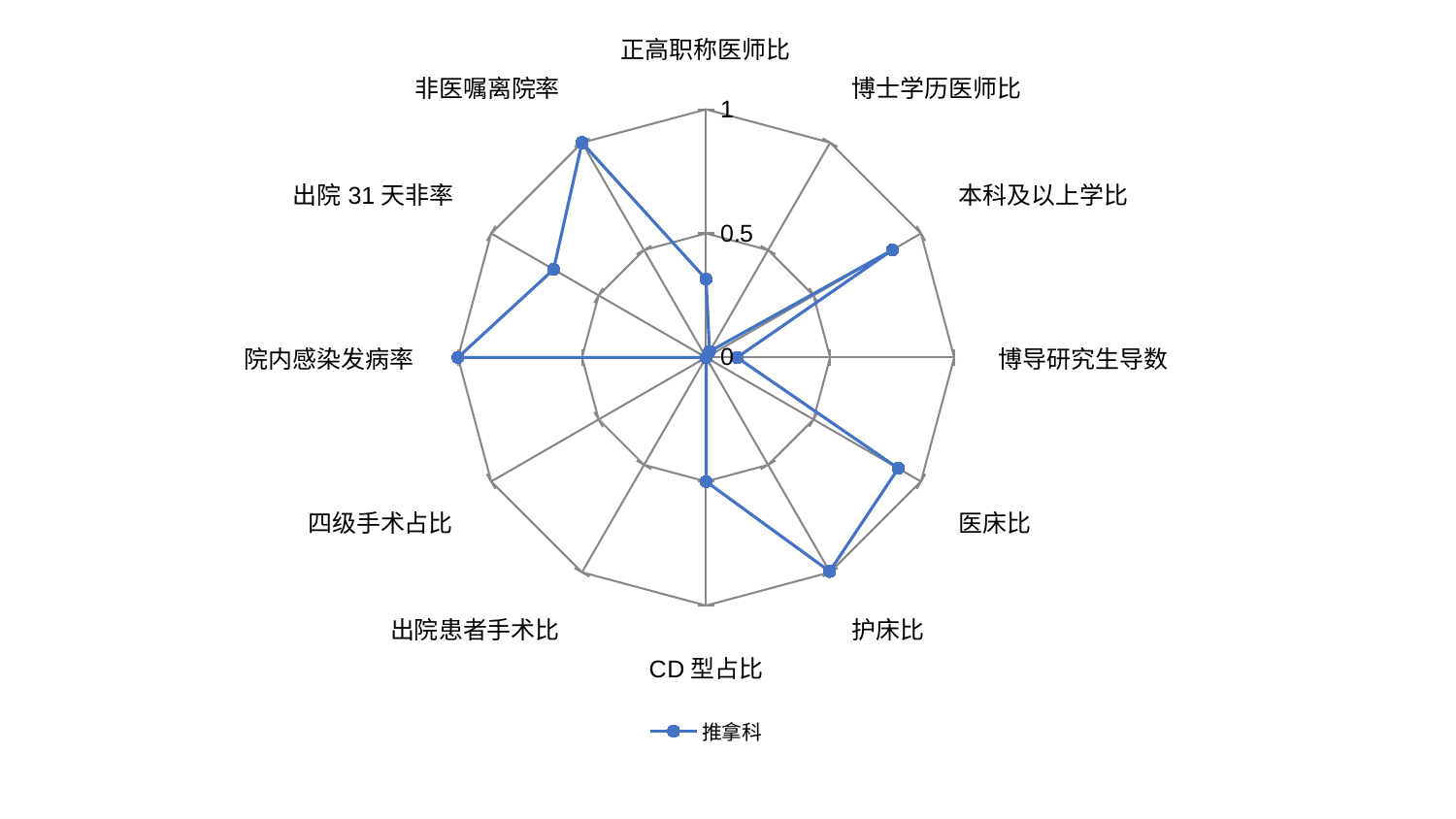

### Chart

| Category | 推拿科 |
|---|---|
| 正高职称医师比 | 0.315352697095436 |
| 博士学历医师比 | 0.0277777777777778 |
| 本科及以上学比 | 0.866666666666667 |
| 博导研究生导数 | 0.125 |
| 医床比 | 0.894444444444444 |
| 护床比 | 0.995943596677613 |
| CD型占比 | 0.50017392168555 |
| 出院患者手术比 | 0.0 |
| 四级手术占比 | 0.0 |
| 院内感染发病率 | 1.0 |
| 出院31天非率 | 0.709704548778704 |
| 非医嘱离院率 | 1.0 |
26